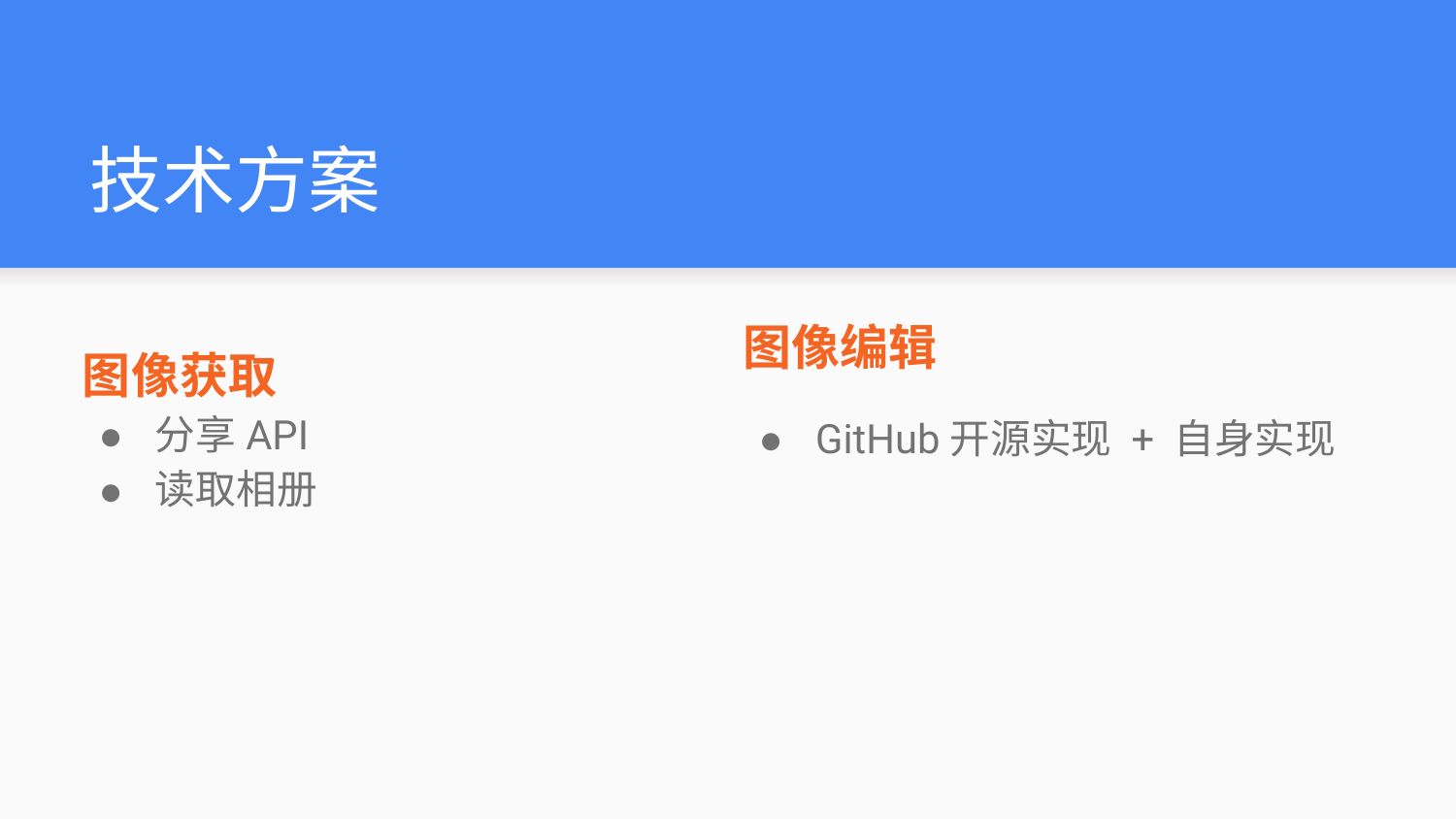

# 技术方案
图像获取
分享API
读取相册
图像编辑
GitHub开源实现 + 自身实现